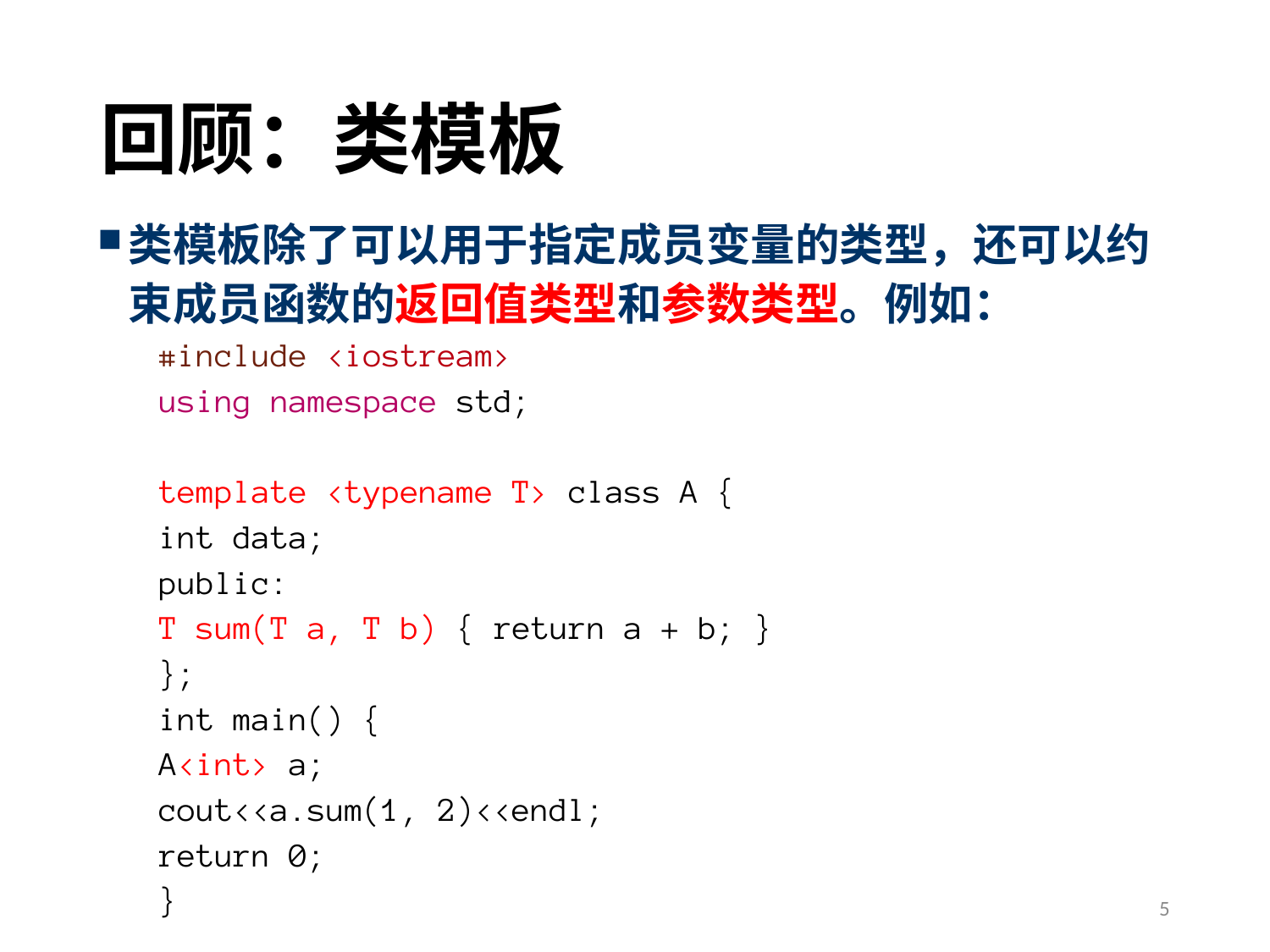

# 回顾：类模板
类模板除了可以用于指定成员变量的类型，还可以约束成员函数的返回值类型和参数类型。例如：
#include <iostream>
using namespace std;

template <typename T> class A {
	int data;
public:
	T sum(T a, T b) { return a + b; }
};
int main() {
	A<int> a;
	cout<<a.sum(1, 2)<<endl;
	return 0;
}
5